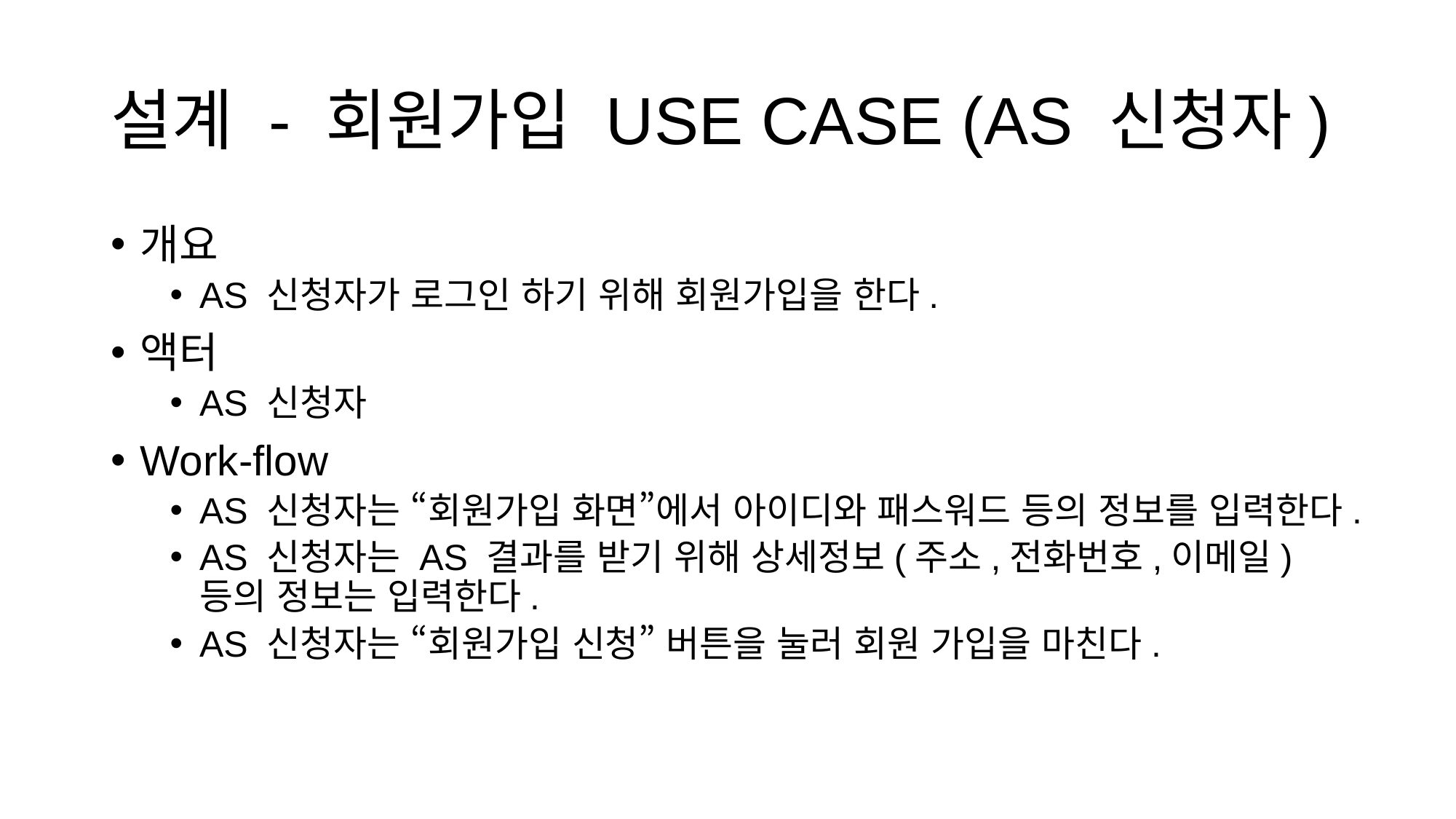

# 설계 - 회원가입 USE CASE (AS 신청자)
개요
AS 신청자가 로그인 하기 위해 회원가입을 한다.
액터
AS 신청자
Work-flow
AS 신청자는 “회원가입 화면”에서 아이디와 패스워드 등의 정보를 입력한다.
AS 신청자는 AS 결과를 받기 위해 상세정보(주소,전화번호,이메일)등의 정보는 입력한다.
AS 신청자는 “회원가입 신청” 버튼을 눌러 회원 가입을 마친다.